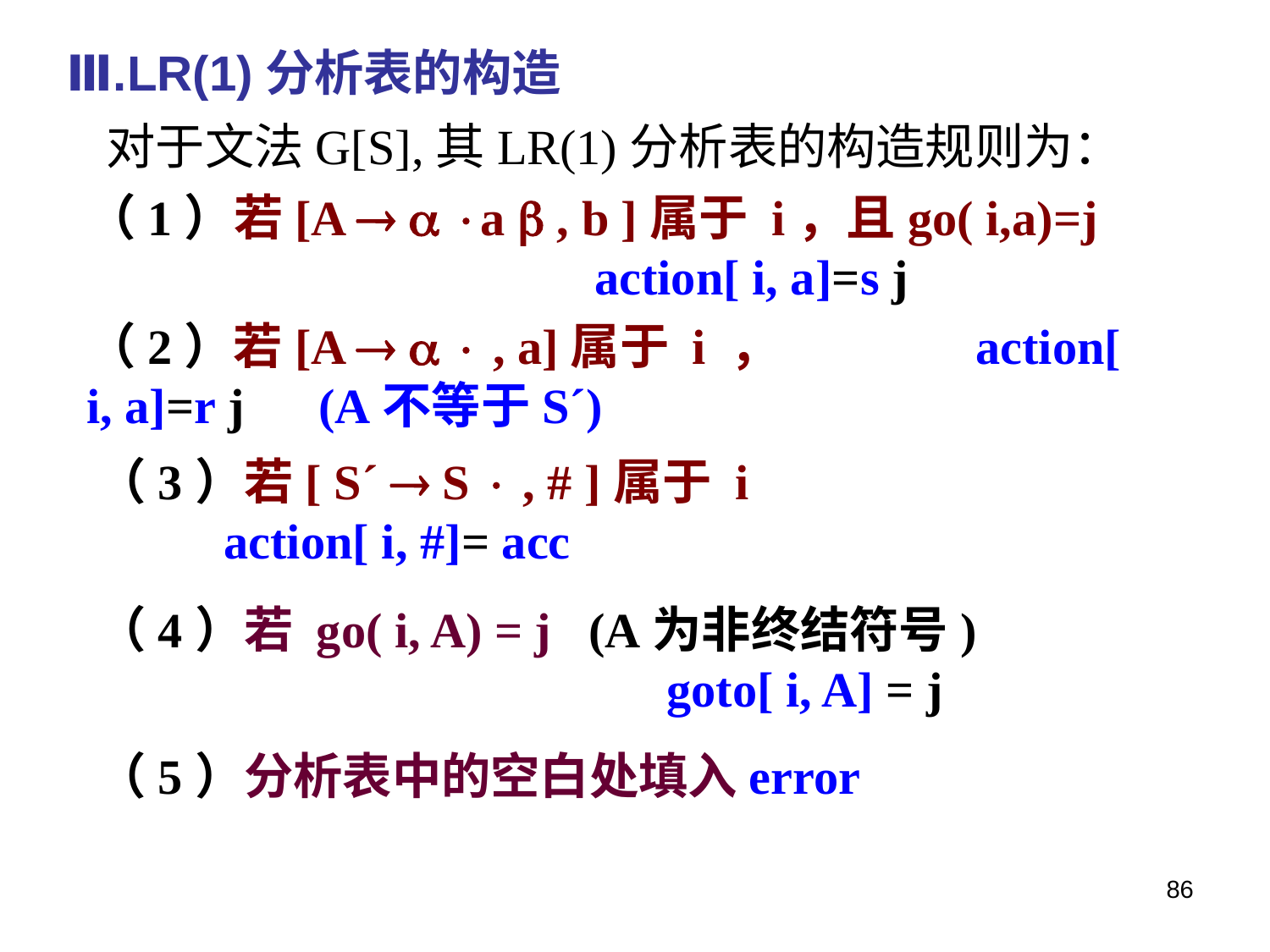

Ⅲ.LR(1)分析表的构造
对于文法G[S],其LR(1)分析表的构造规则为：
（1）若[A → α ⋅a β , b ]属于 i，且go( i,a)=j                                      	action[ i, a]=s j
（2）若[A → α ⋅ , a]属于 i ，              	action[ i, a]=r j      (A不等于S´)
（3）若[ S´ → S ⋅ , # ]属于 i                                          	action[ i, #]= acc
（4）若 go( i, A) = j   (A为非终结符号)                                                 	     goto[ i, A] = j
（5）分析表中的空白处填入error

86